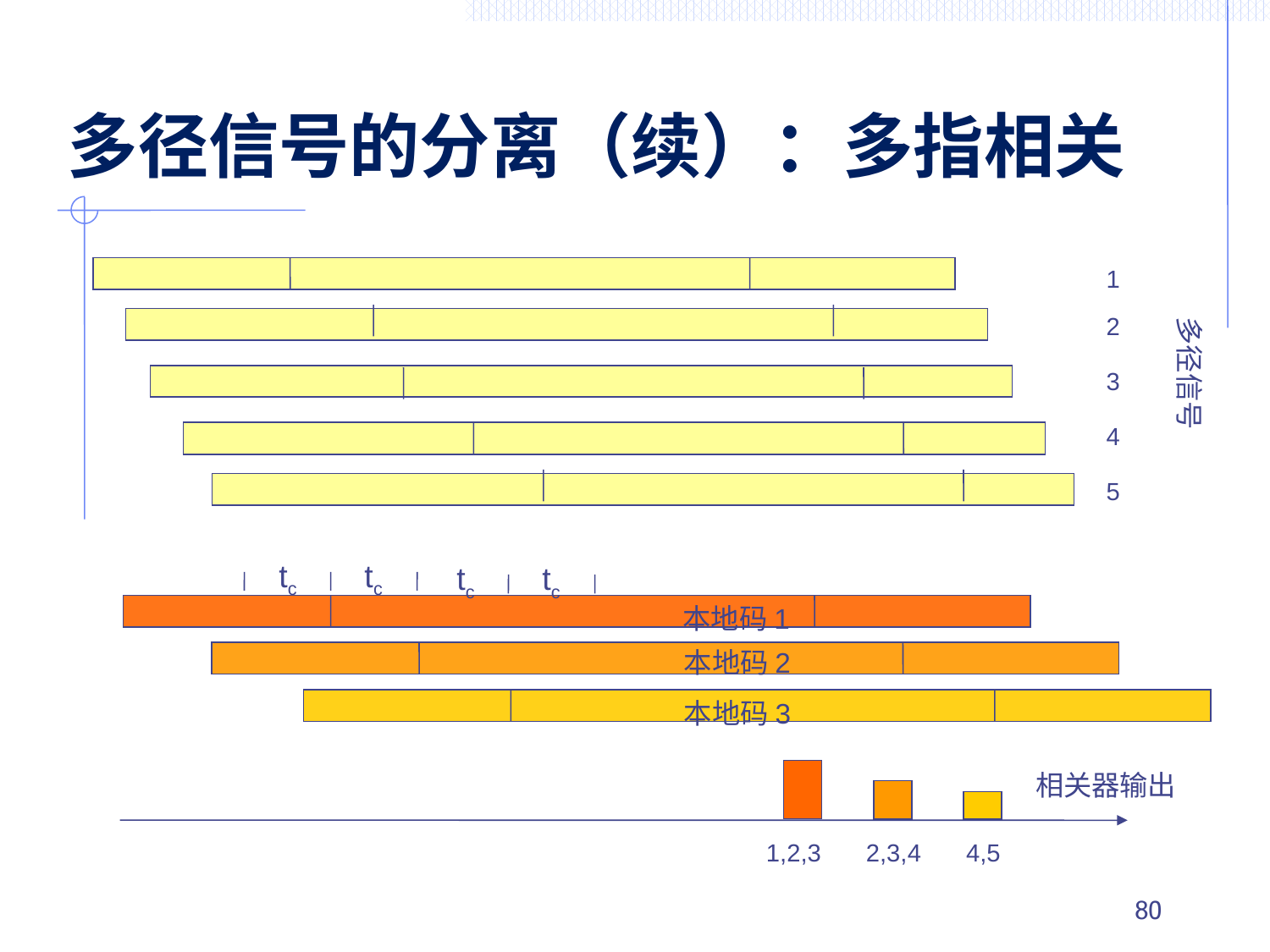

多径信号的分离（续）：多指相关

1

2
多径信号

3

4

5

tc
tc
tc
tc

本地码1
本地码2

本地码3

相关器输出

4,5
1,2,3
2,3,4
80